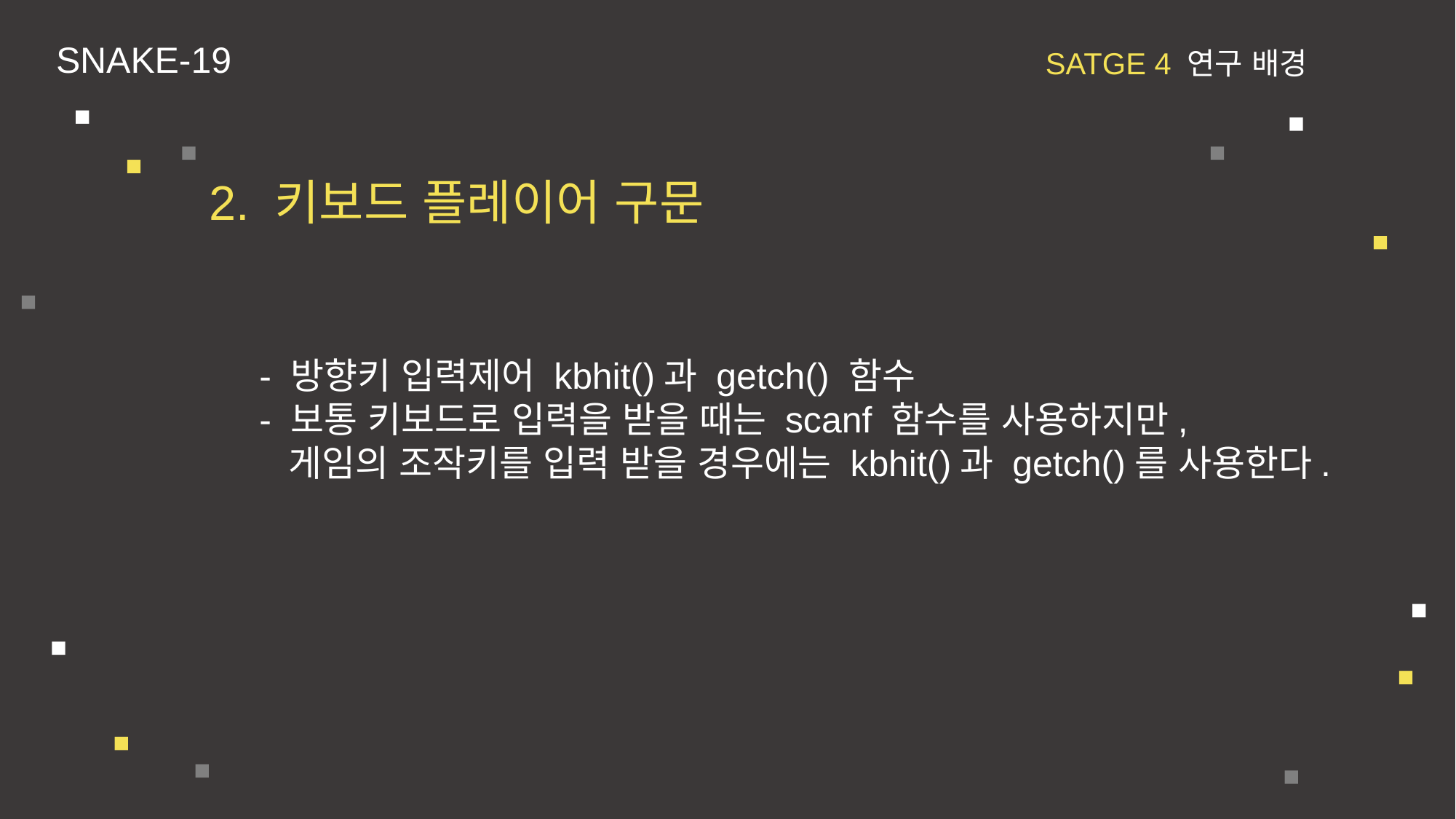

SNAKE-19
SATGE 4 연구 배경

2. 키보드 플레이어 구문

- 방향키 입력제어 kbhit()과 getch() 함수
- 보통 키보드로 입력을 받을 때는 scanf 함수를 사용하지만,
  게임의 조작키를 입력 받을 경우에는 kbhit()과 getch()를 사용한다.